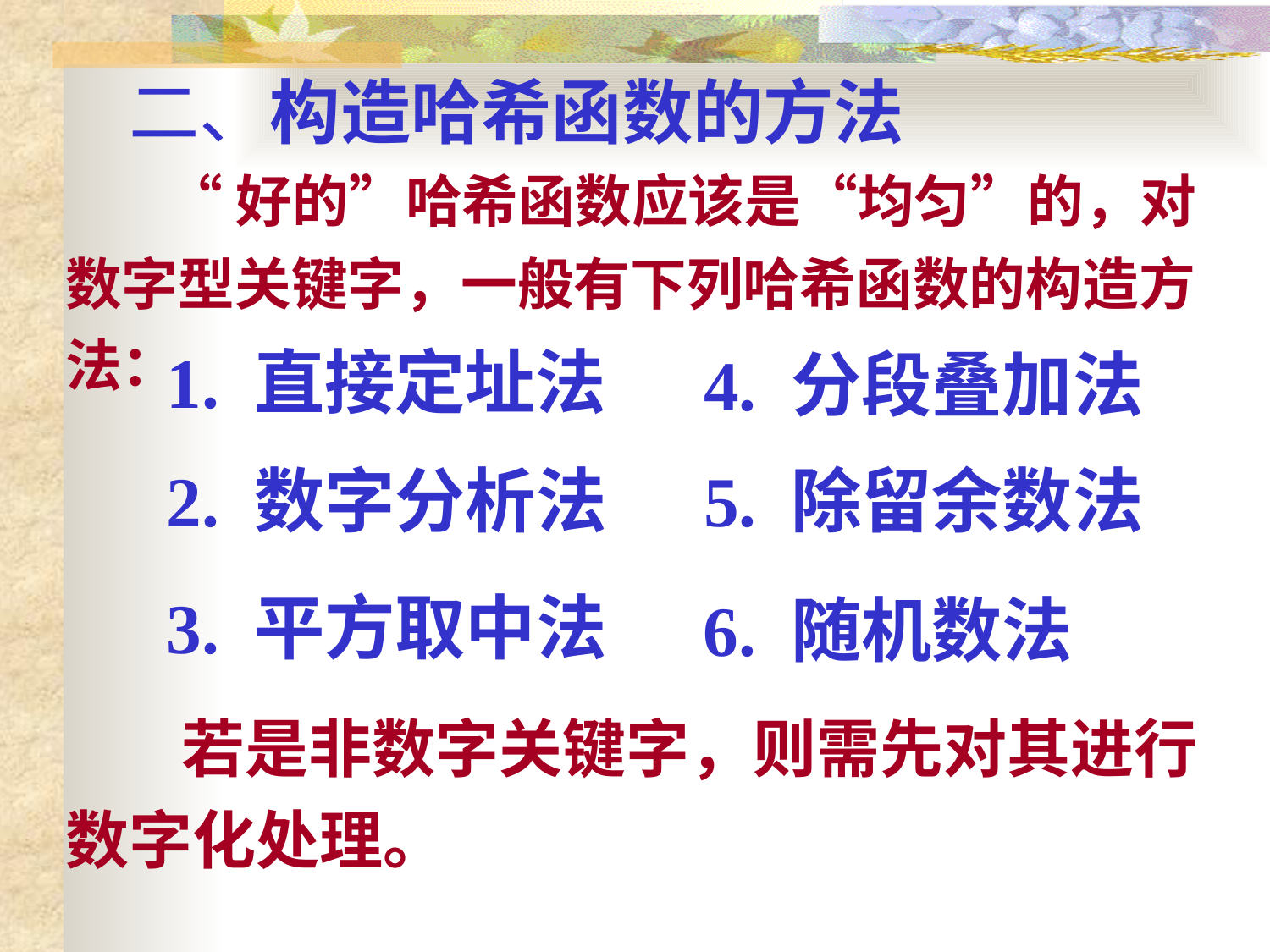

二、构造哈希函数的方法
       “好的”哈希函数应该是“均匀”的，对数字型关键字，一般有下列哈希函数的构造方法：
1. 直接定址法
4. 分段叠加法
2. 数字分析法
5. 除留余数法
3. 平方取中法
6. 随机数法
       若是非数字关键字，则需先对其进行
数字化处理。